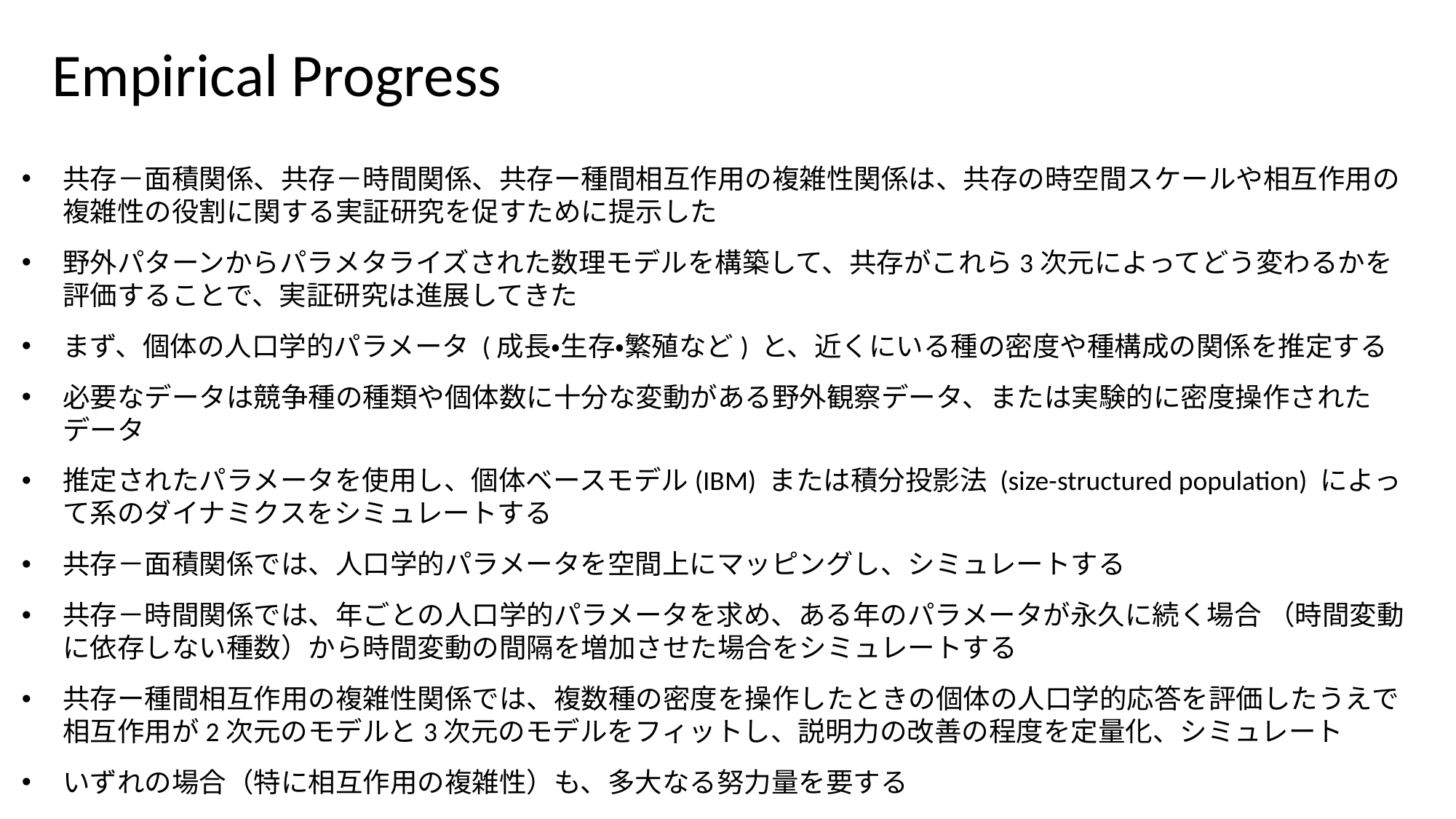

Empirical Progress
共存－面積関係、共存－時間関係、共存ー種間相互作用の複雑性関係は、共存の時空間スケールや相互作用の複雑性の役割に関する実証研究を促すために提示した
野外パターンからパラメタライズされた数理モデルを構築して、共存がこれら3次元によってどう変わるかを評価することで、実証研究は進展してきた
まず、個体の人口学的パラメータ (成長・生存・繁殖など) と、近くにいる種の密度や種構成の関係を推定する
必要なデータは競争種の種類や個体数に十分な変動がある野外観察データ、または実験的に密度操作されたデータ
推定されたパラメータを使用し、個体ベースモデル(IBM) または積分投影法 (size-structured population) によって系のダイナミクスをシミュレートする
共存－面積関係では、人口学的パラメータを空間上にマッピングし、シミュレートする
共存－時間関係では、年ごとの人口学的パラメータを求め、ある年のパラメータが永久に続く場合 （時間変動に依存しない種数）から時間変動の間隔を増加させた場合をシミュレートする
共存ー種間相互作用の複雑性関係では、複数種の密度を操作したときの個体の人口学的応答を評価したうえで相互作用が2次元のモデルと3次元のモデルをフィットし、説明力の改善の程度を定量化、シミュレート
いずれの場合（特に相互作用の複雑性）も、多大なる努力量を要する